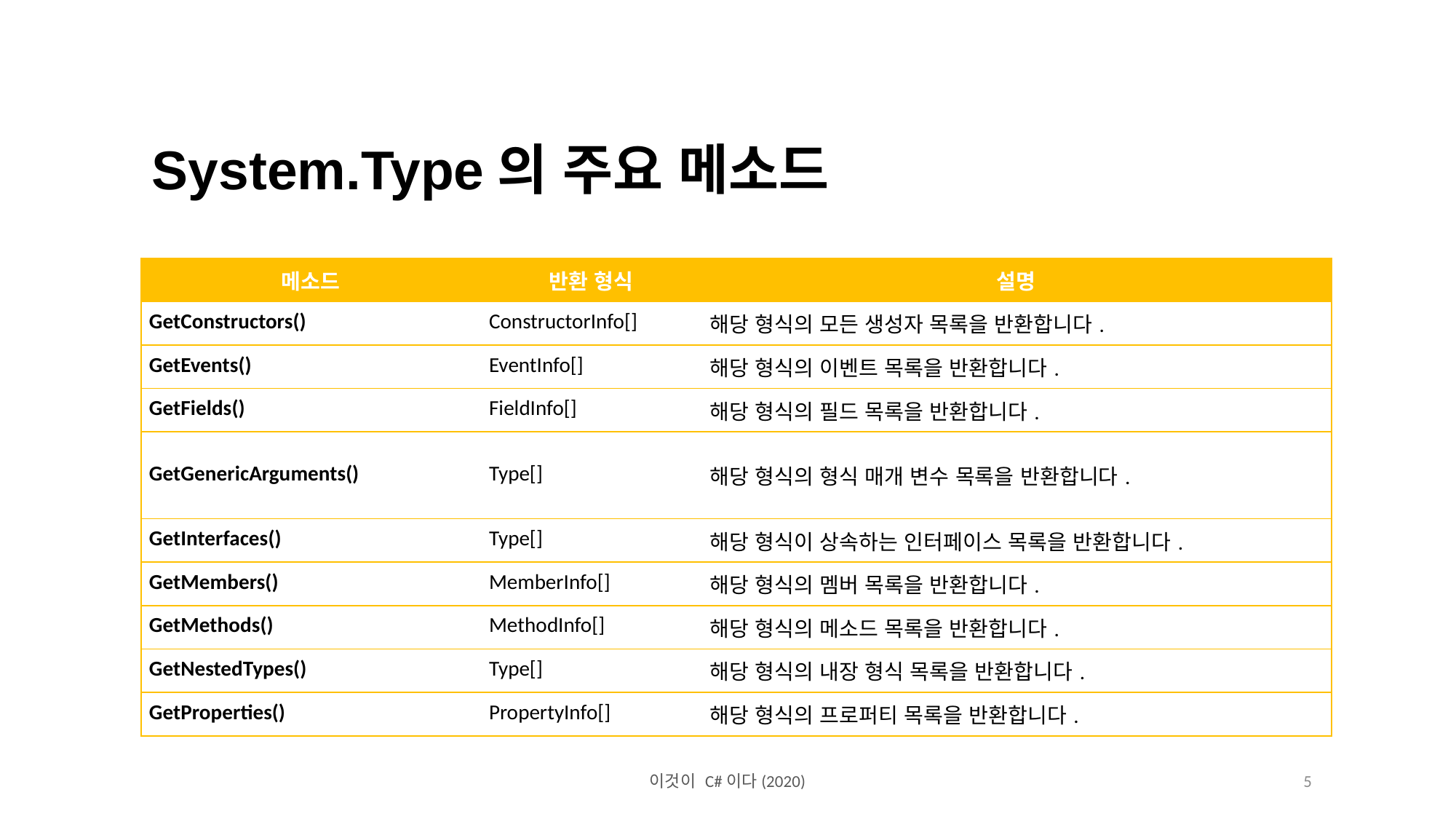

System.Type의 주요 메소드

| 메소드 | 반환 형식 | 설명 |
| --- | --- | --- |
| GetConstructors() | ConstructorInfo[] | 해당 형식의 모든 생성자 목록을 반환합니다. |
| GetEvents() | EventInfo[] | 해당 형식의 이벤트 목록을 반환합니다. |
| GetFields() | FieldInfo[] | 해당 형식의 필드 목록을 반환합니다. |
| GetGenericArguments() | Type[] | 해당 형식의 형식 매개 변수 목록을 반환합니다. |
| GetInterfaces() | Type[] | 해당 형식이 상속하는 인터페이스 목록을 반환합니다. |
| GetMembers() | MemberInfo[] | 해당 형식의 멤버 목록을 반환합니다. |
| GetMethods() | MethodInfo[] | 해당 형식의 메소드 목록을 반환합니다. |
| GetNestedTypes() | Type[] | 해당 형식의 내장 형식 목록을 반환합니다. |
| GetProperties() | PropertyInfo[] | 해당 형식의 프로퍼티 목록을 반환합니다. |
이것이 C#이다(2020)
5